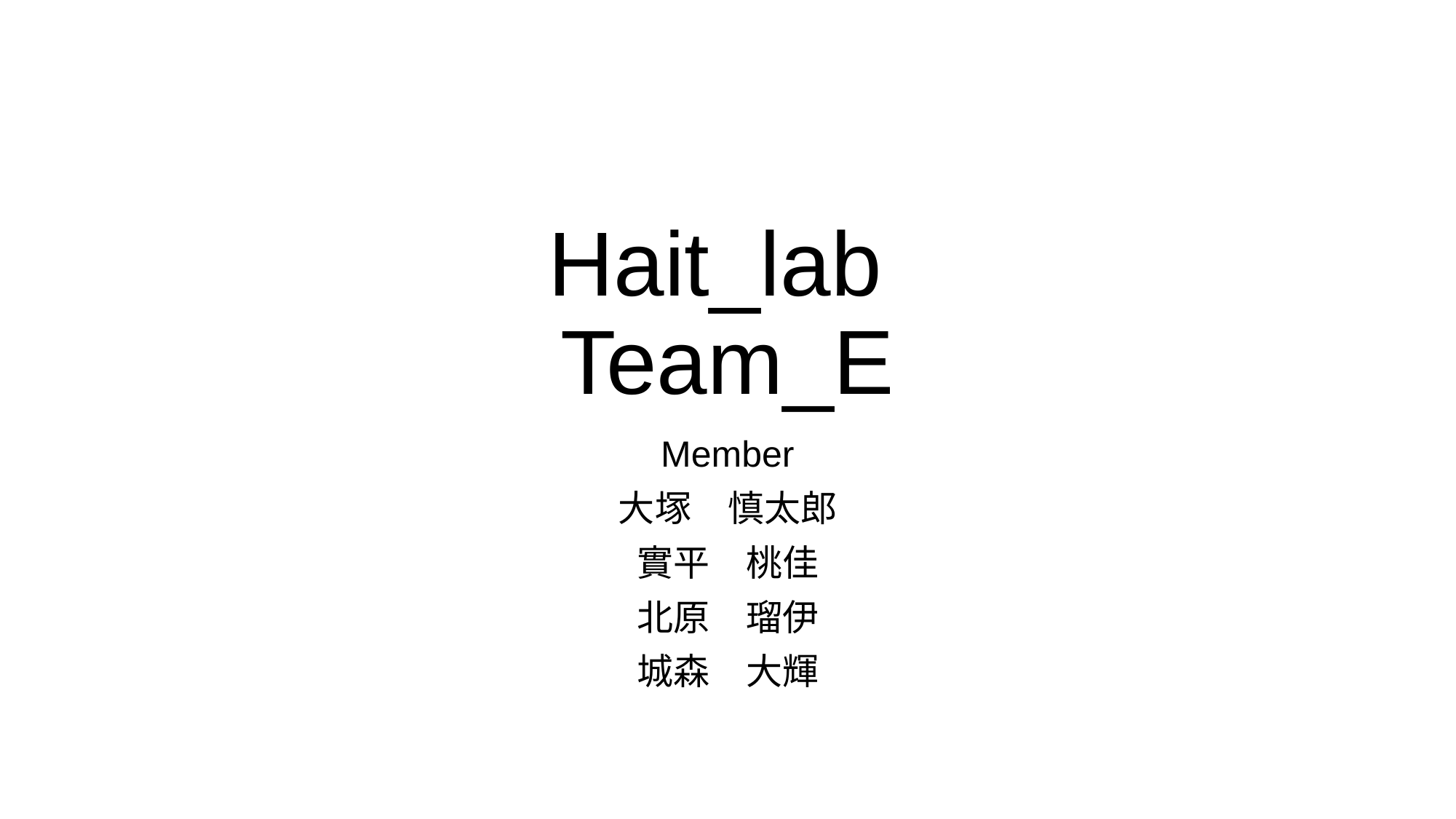

# Hait_lab Team_E
Member
大塚　慎太郎
實平　桃佳
北原　瑠伊
城森　大輝